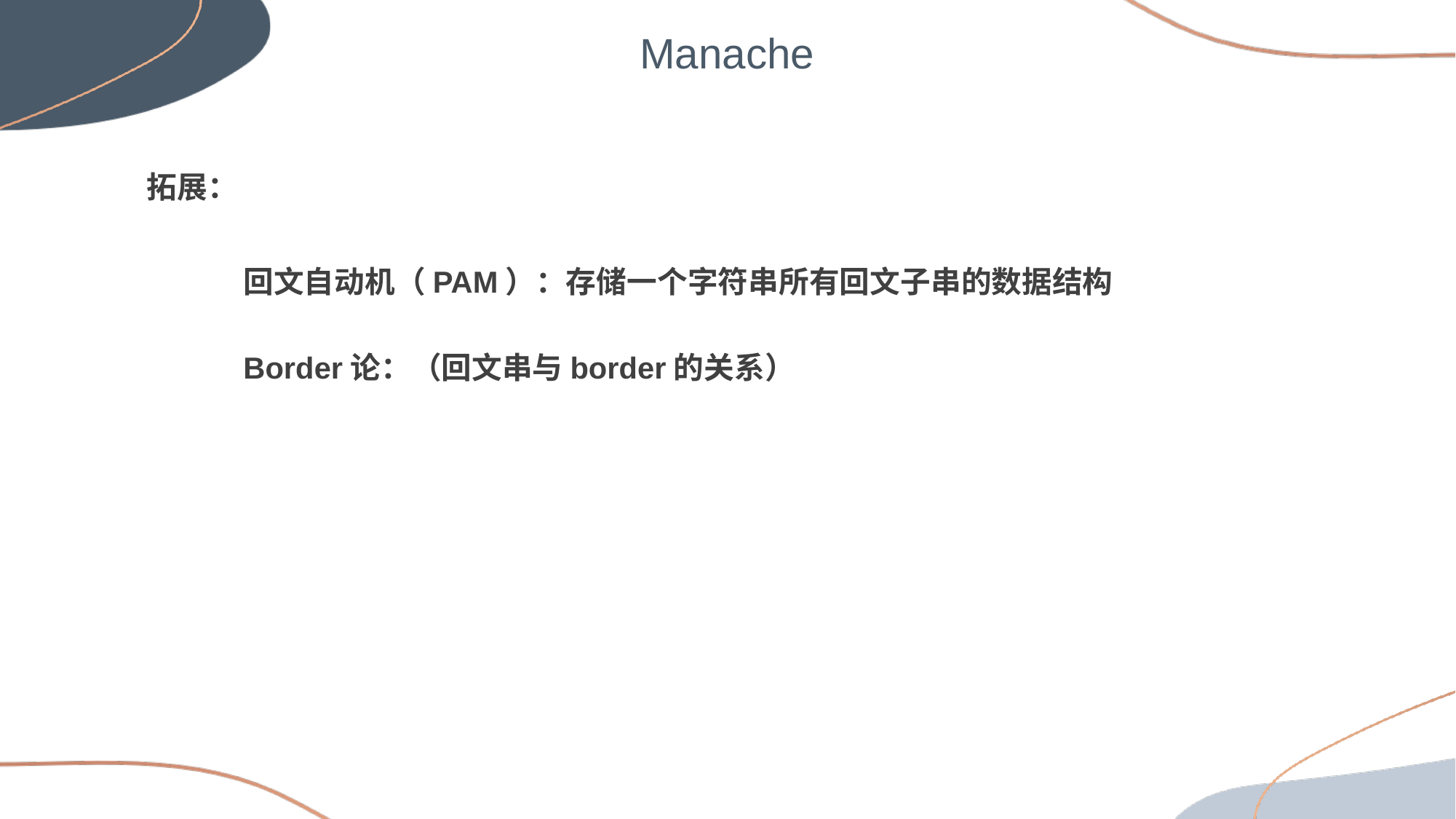

Manache
拓展：
回文自动机（PAM）：存储一个字符串所有回文子串的数据结构
Border论：（回文串与border的关系）